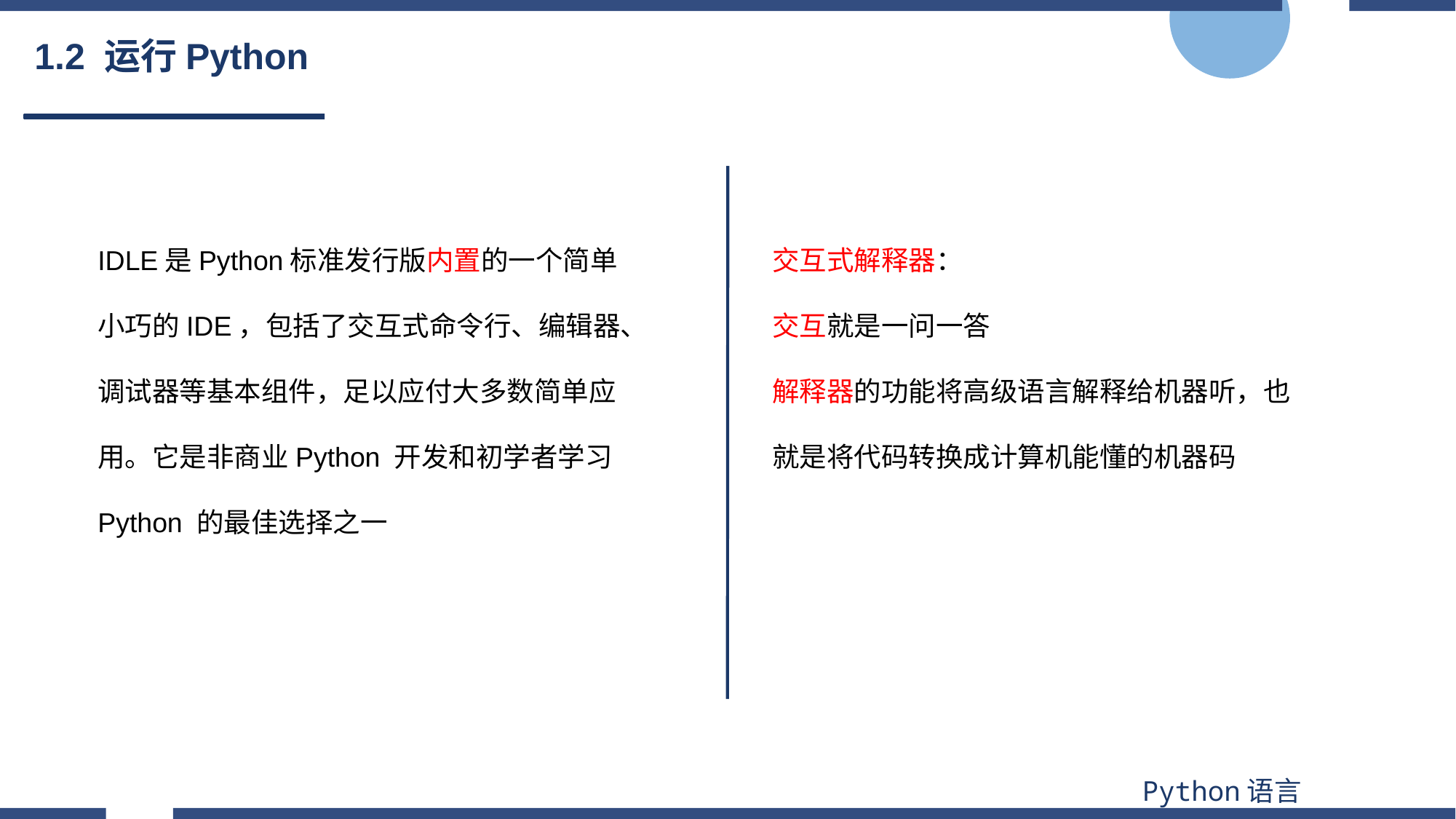

# 1.2 运行Python
IDLE是Python标准发行版内置的一个简单小巧的IDE，包括了交互式命令行、编辑器、调试器等基本组件，足以应付大多数简单应用。它是非商业Python 开发和初学者学习Python 的最佳选择之一
交互式解释器：
交互就是一问一答
解释器的功能将高级语言解释给机器听，也就是将代码转换成计算机能懂的机器码